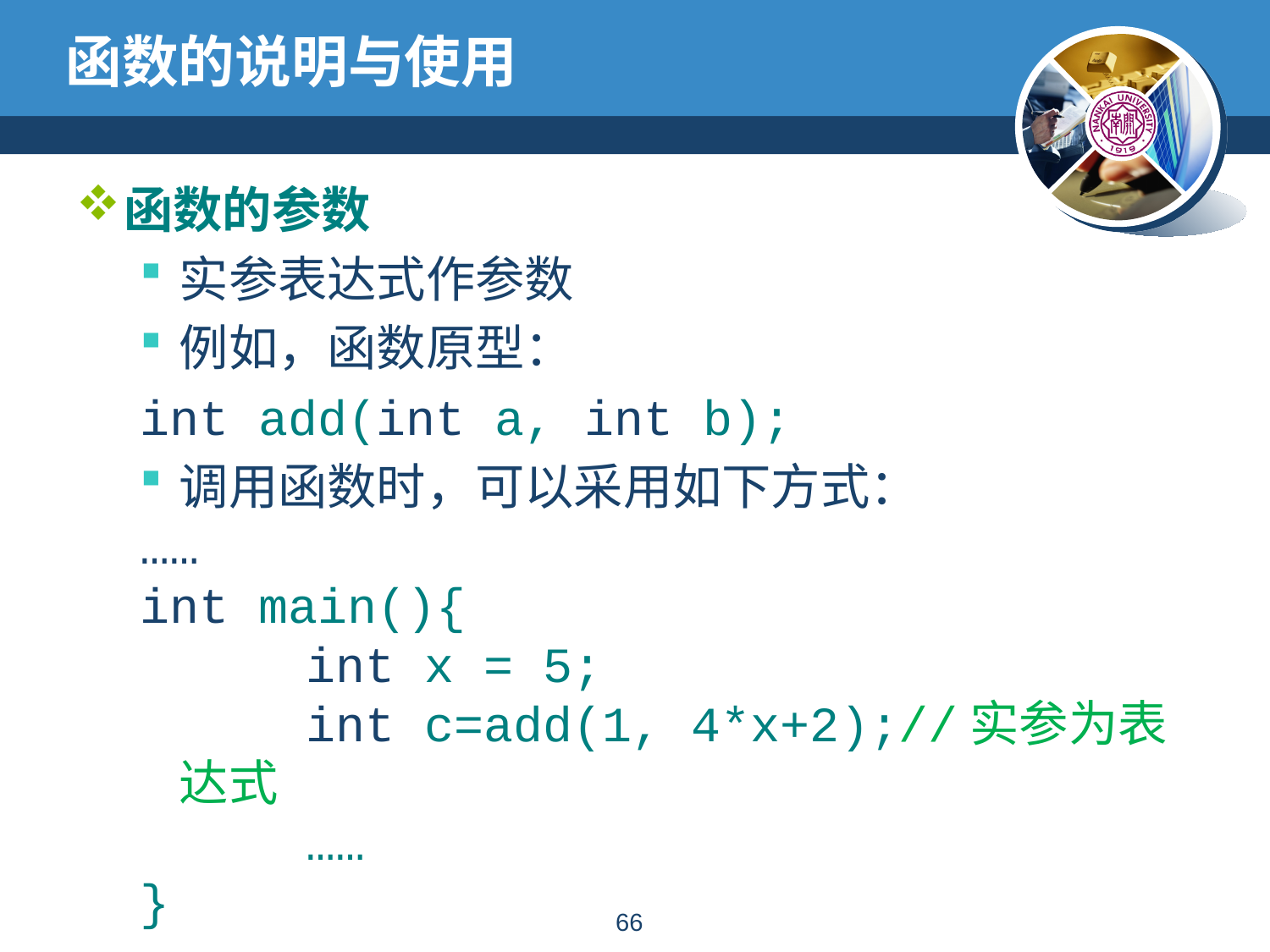

# 函数的说明与使用
函数的参数
实参表达式作参数
例如，函数原型：
int add(int a, int b);
调用函数时，可以采用如下方式：
……
int main(){
		int x = 5;
		int c=add(1, 4*x+2);//实参为表达式
		……
}

66